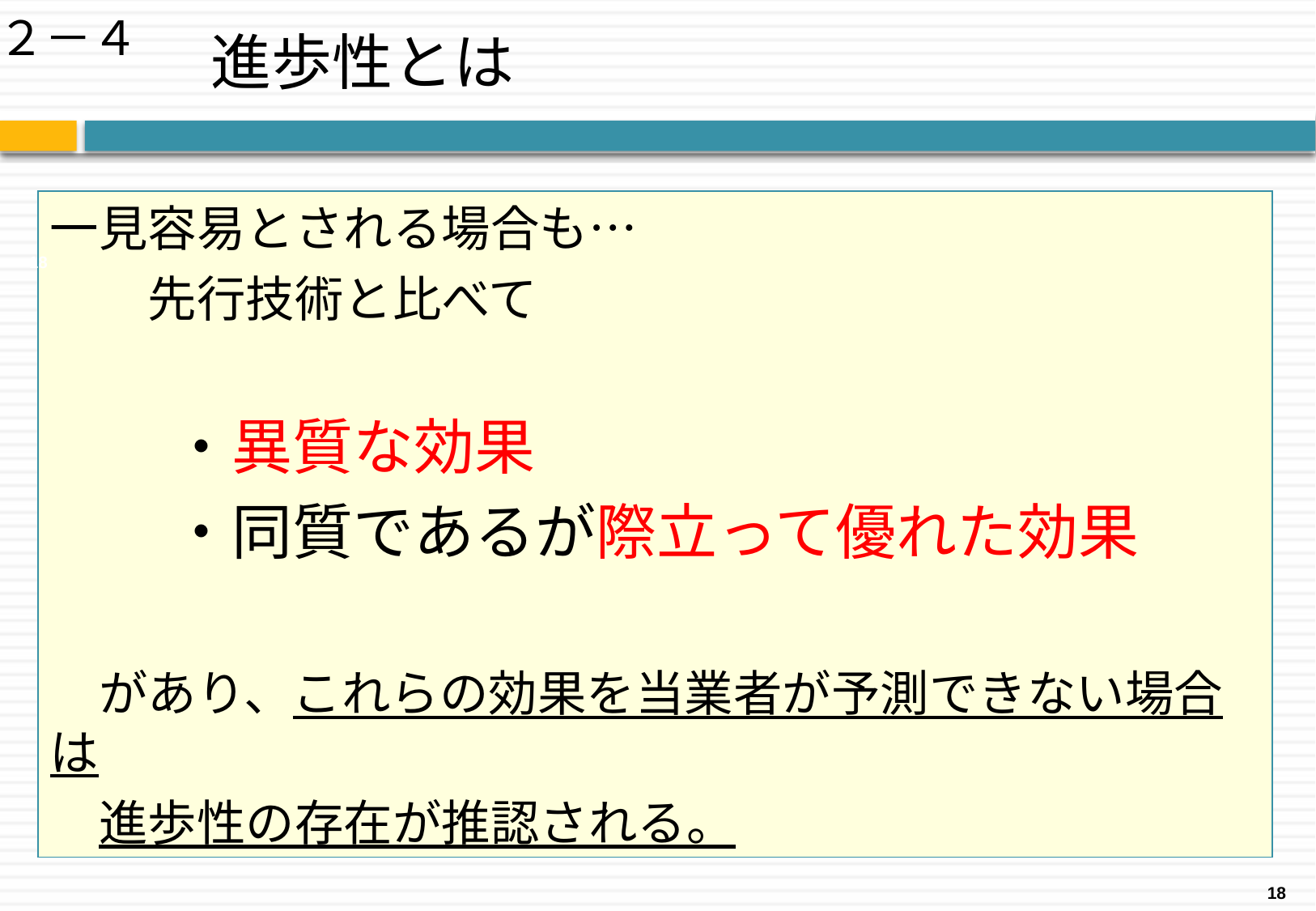

# 進歩性とは
２－４
一見容易とされる場合も…
　　先行技術と比べて

　　・異質な効果
　　・同質であるが際立って優れた効果

　があり、これらの効果を当業者が予測できない場合は
　進歩性の存在が推認される。

18
18